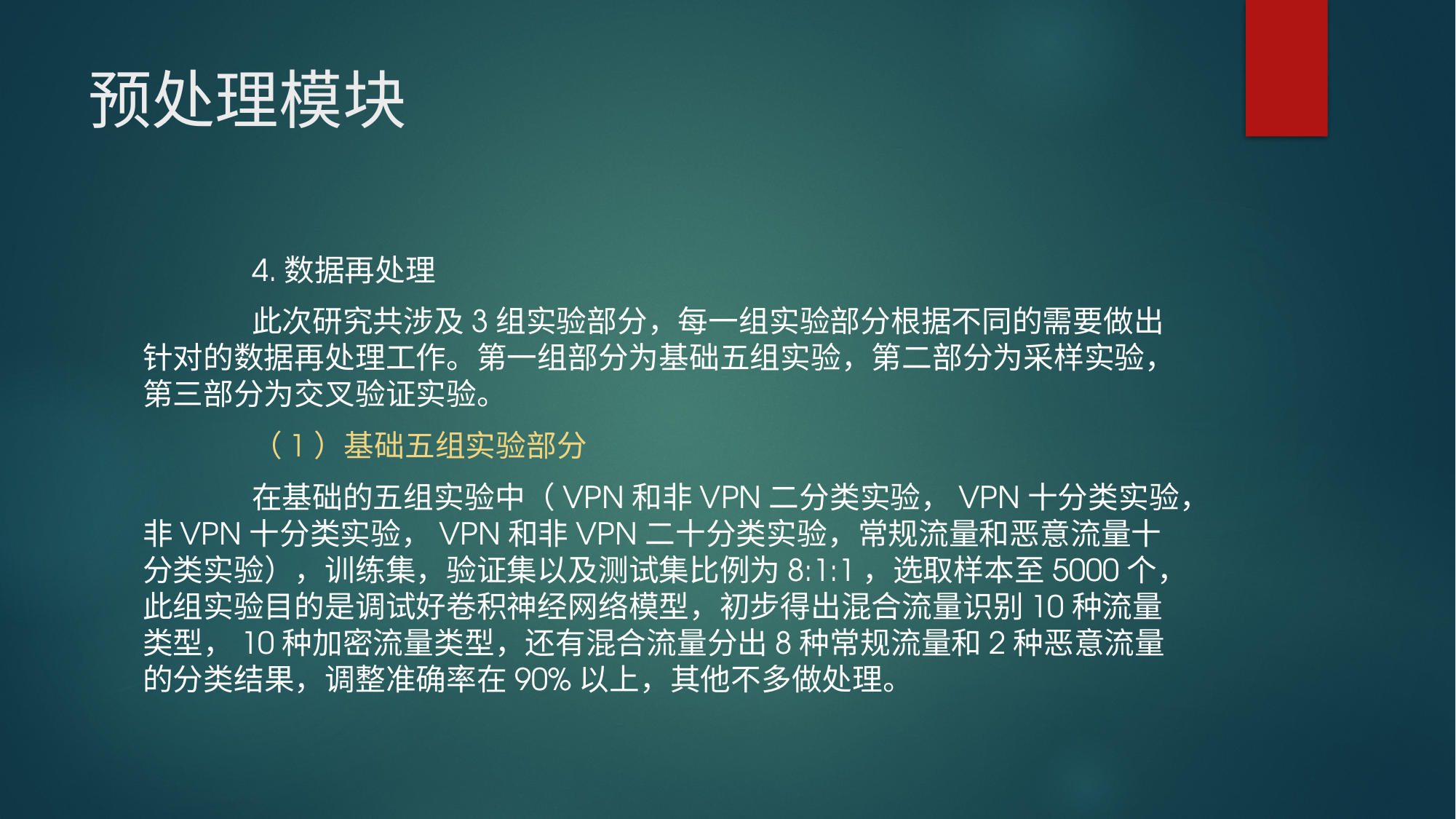

# 预处理模块
	4.数据再处理
	此次研究共涉及3组实验部分，每一组实验部分根据不同的需要做出针对的数据再处理工作。第一组部分为基础五组实验，第二部分为采样实验，第三部分为交叉验证实验。
	（1）基础五组实验部分
	在基础的五组实验中（VPN和非VPN二分类实验，VPN十分类实验，非VPN十分类实验，VPN和非VPN二十分类实验，常规流量和恶意流量十分类实验），训练集，验证集以及测试集比例为8:1:1，选取样本至5000个，此组实验目的是调试好卷积神经网络模型，初步得出混合流量识别10种流量类型，10种加密流量类型，还有混合流量分出8种常规流量和2种恶意流量的分类结果，调整准确率在90%以上，其他不多做处理。